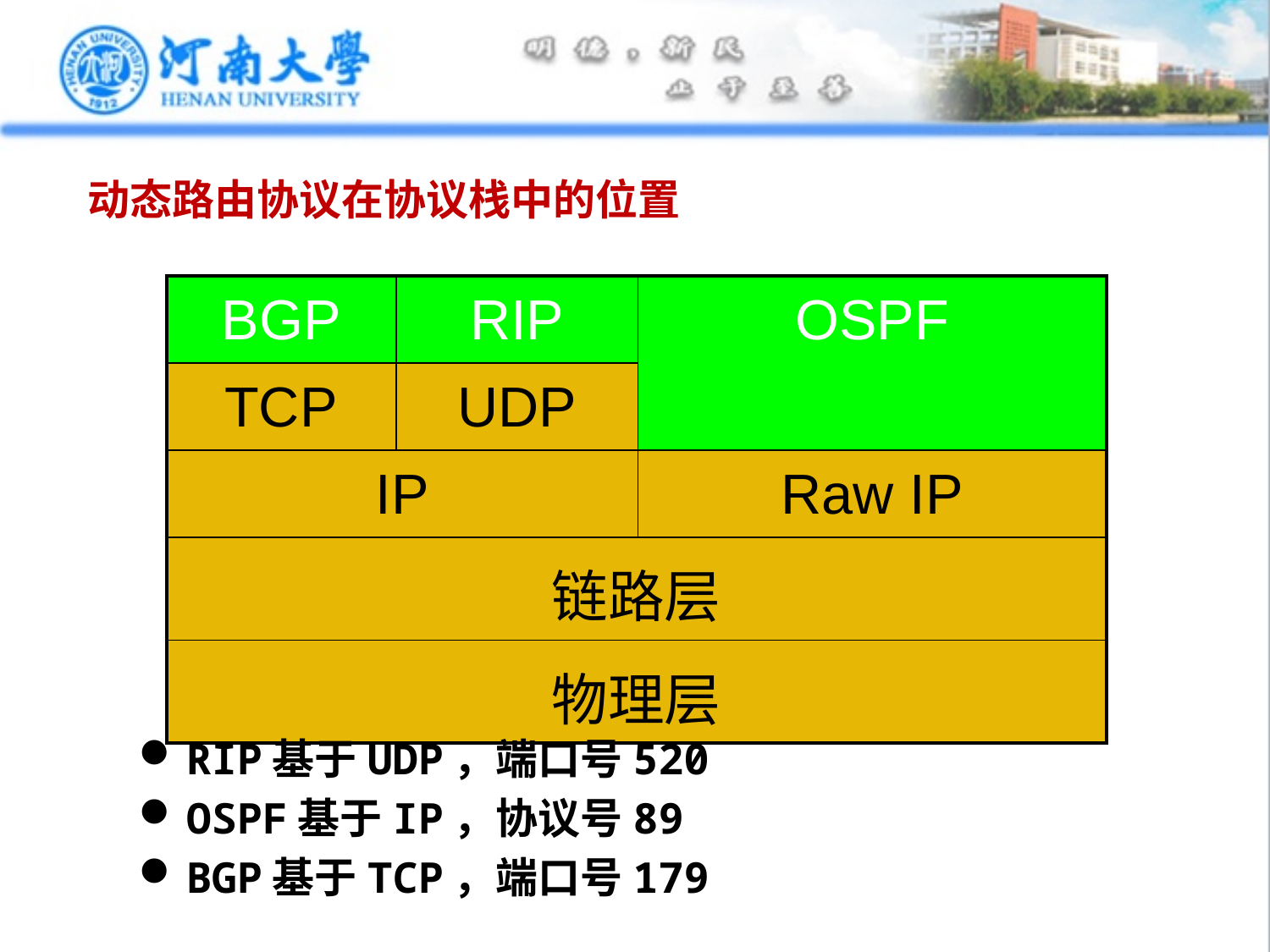

# 动态路由协议在协议栈中的位置
| BGP | RIP | OSPF |
| --- | --- | --- |
| TCP | UDP |  |
| IP |  | Raw IP |
| 链路层 |  |  |
| 物理层 |  |  |

RIP基于UDP，端口号520
OSPF基于IP，协议号89
BGP基于TCP，端口号179